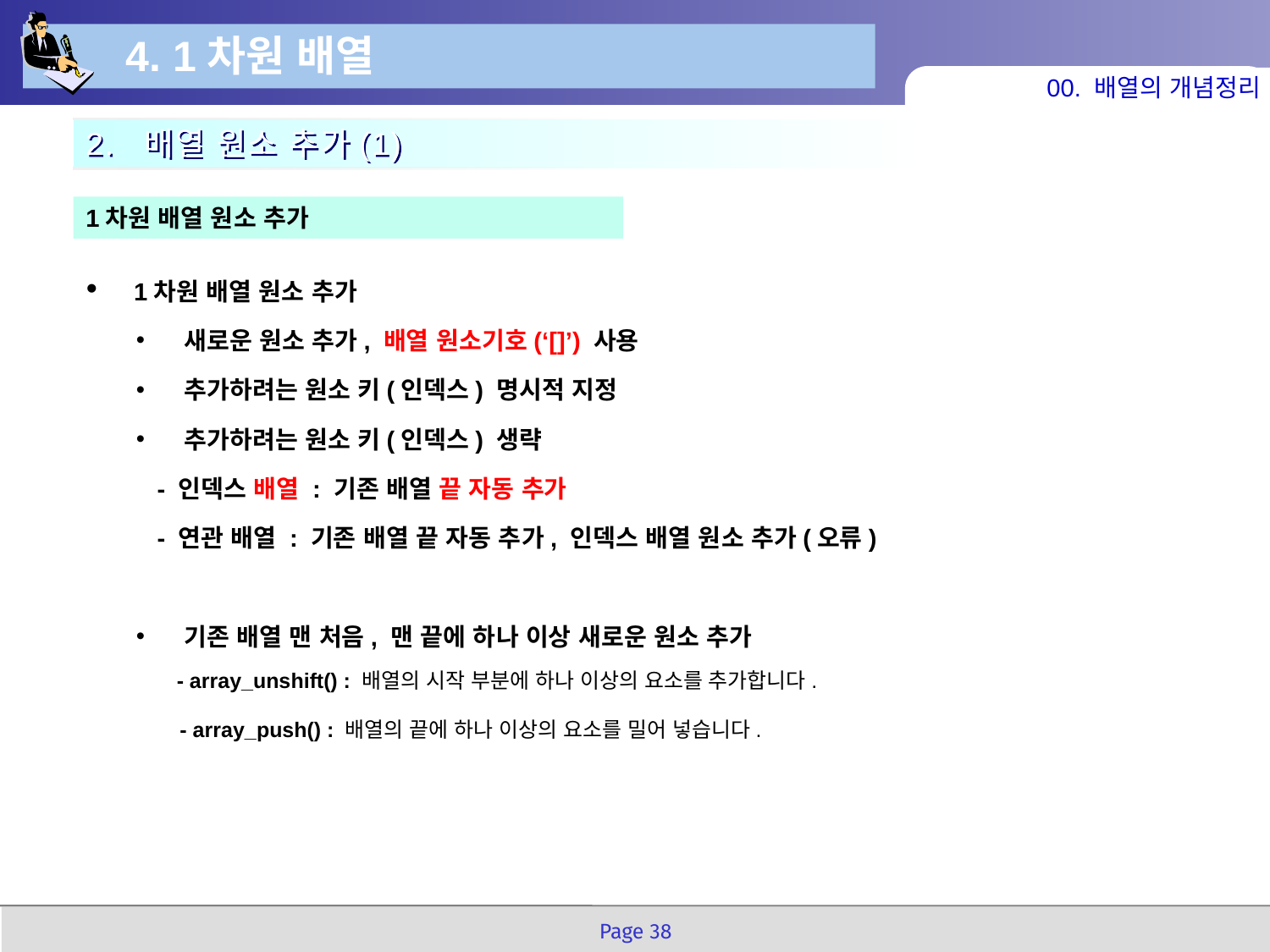

4. 1차원 배열
00. 배열의 개념정리
2.  배열 원소 추가(1)

1차원 배열 원소 추가
1차원 배열 원소 추가
새로운 원소 추가, 배열 원소기호(‘[]’) 사용
추가하려는 원소 키(인덱스) 명시적 지정
추가하려는 원소 키(인덱스) 생략
   - 인덱스 배열 : 기존 배열 끝 자동 추가
   - 연관 배열 : 기존 배열 끝 자동 추가, 인덱스 배열 원소 추가(오류)

기존 배열 맨 처음, 맨 끝에 하나 이상 새로운 원소 추가
   - array_unshift() : 배열의 시작 부분에 하나 이상의 요소를 추가합니다.
   - array_push() : 배열의 끝에 하나 이상의 요소를 밀어 넣습니다.
Page 38